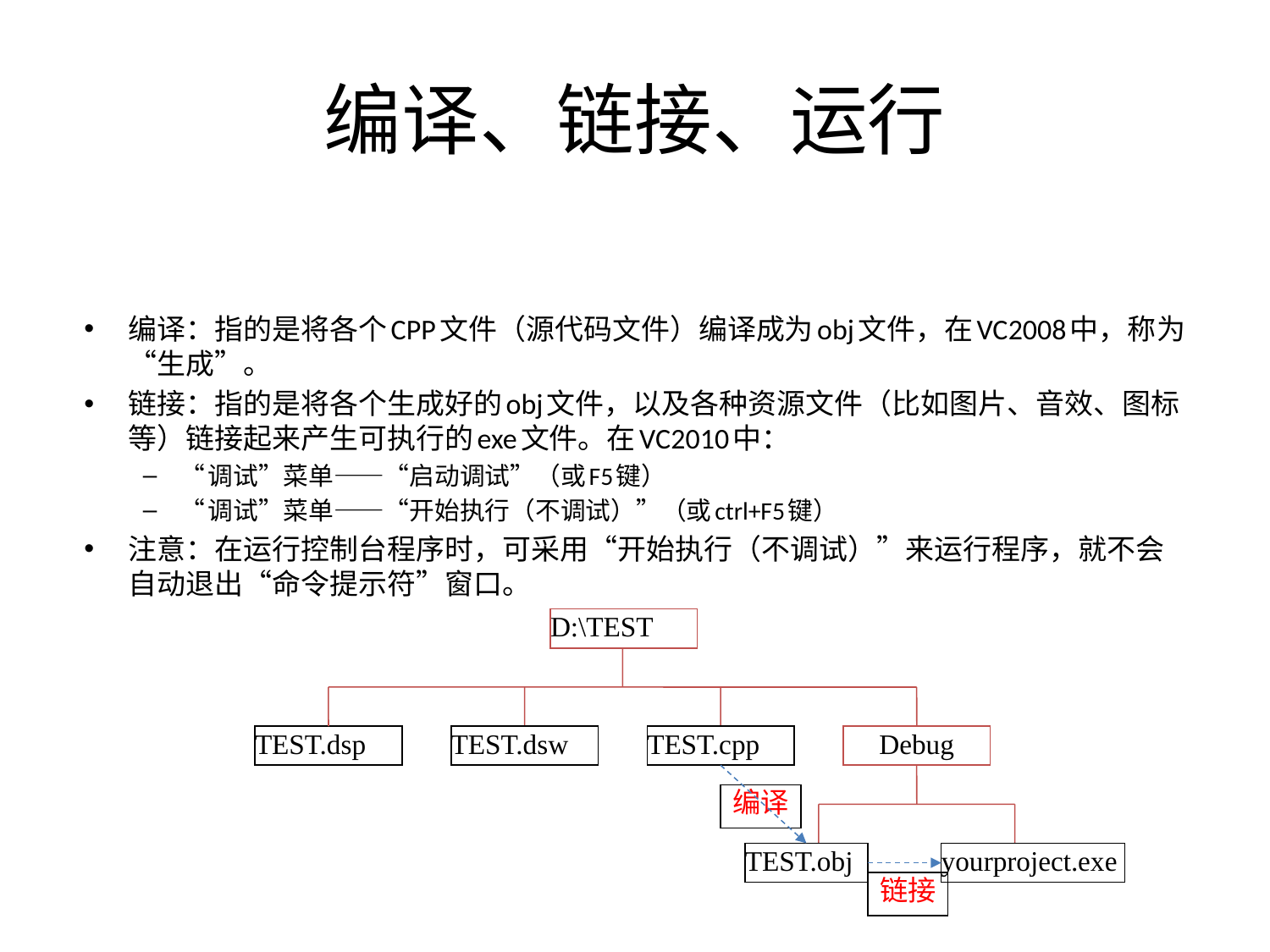

# 编译、链接、运行
编译：指的是将各个CPP文件（源代码文件）编译成为obj文件，在VC2008中，称为“生成”。
链接：指的是将各个生成好的obj文件，以及各种资源文件（比如图片、音效、图标等）链接起来产生可执行的exe文件。在VC2010中：
“调试”菜单——“启动调试”（或F5键）
“调试”菜单——“开始执行（不调试）”（或ctrl+F5键）
注意：在运行控制台程序时，可采用“开始执行（不调试）”来运行程序，就不会自动退出“命令提示符”窗口。
D:\TEST

TEST.dsp

TEST.dsw

TEST.cpp

Debug

编译
链接

TEST.obj

yourproject.exe